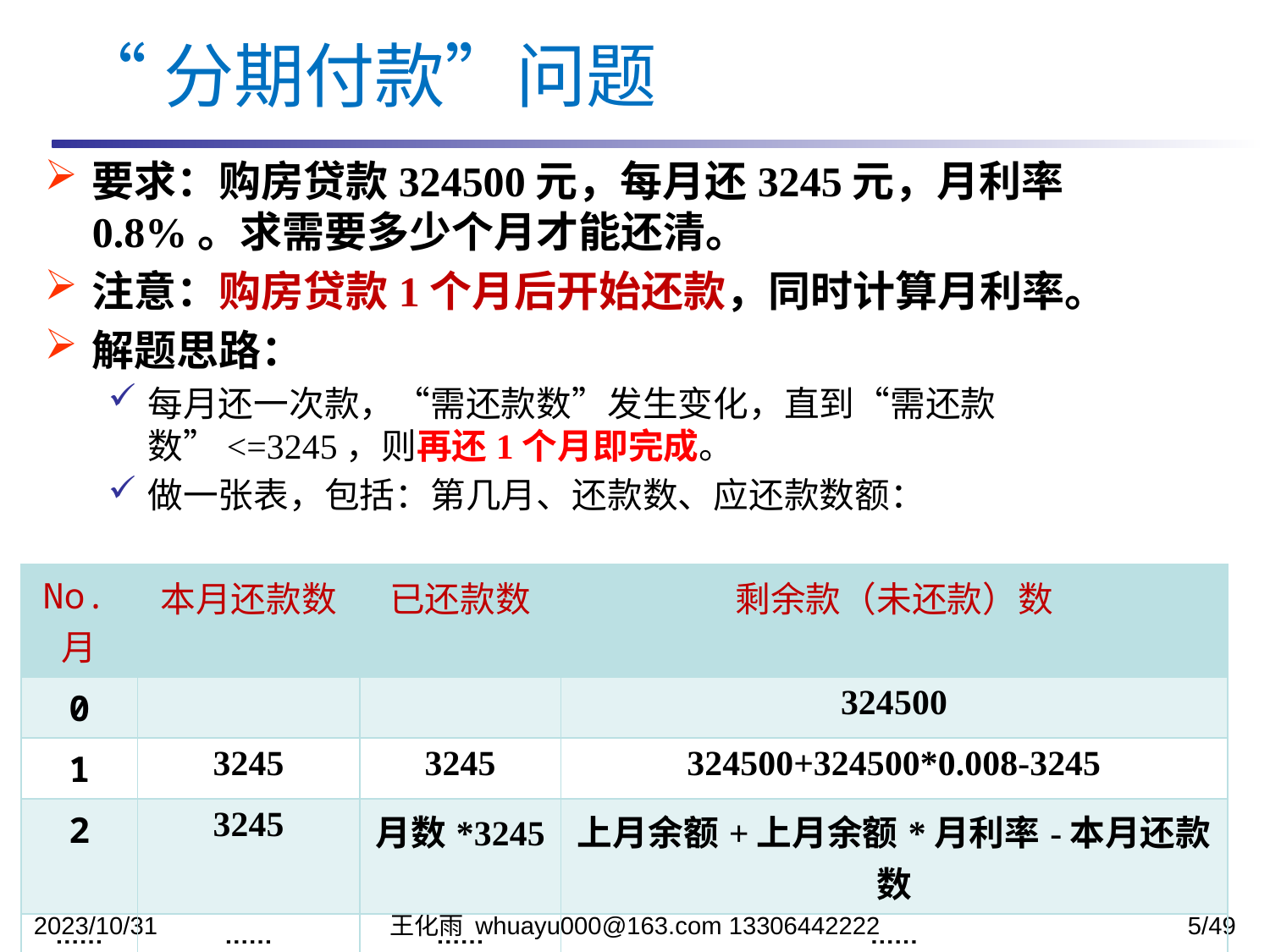

“分期付款”问题
要求：购房贷款324500元，每月还3245元，月利率0.8%。求需要多少个月才能还清。
注意：购房贷款1个月后开始还款，同时计算月利率。
解题思路：
每月还一次款，“需还款数”发生变化，直到“需还款数”<=3245，则再还1个月即完成。
做一张表，包括：第几月、还款数、应还款数额：

| No.月 | 本月还款数 | 已还款数 | 剩余款（未还款）数 |
| --- | --- | --- | --- |
| 0 |  |  | 324500 |
| 1 | 3245 | 3245 | 324500+324500\*0.008-3245 |
| 2 | 3245 | 月数\*3245 | 上月余额+上月余额\*月利率-本月还款数 |
| …… | …… | …… | …… |
2023/10/31
王化雨 whuayu000@163.com 13306442222
5/49